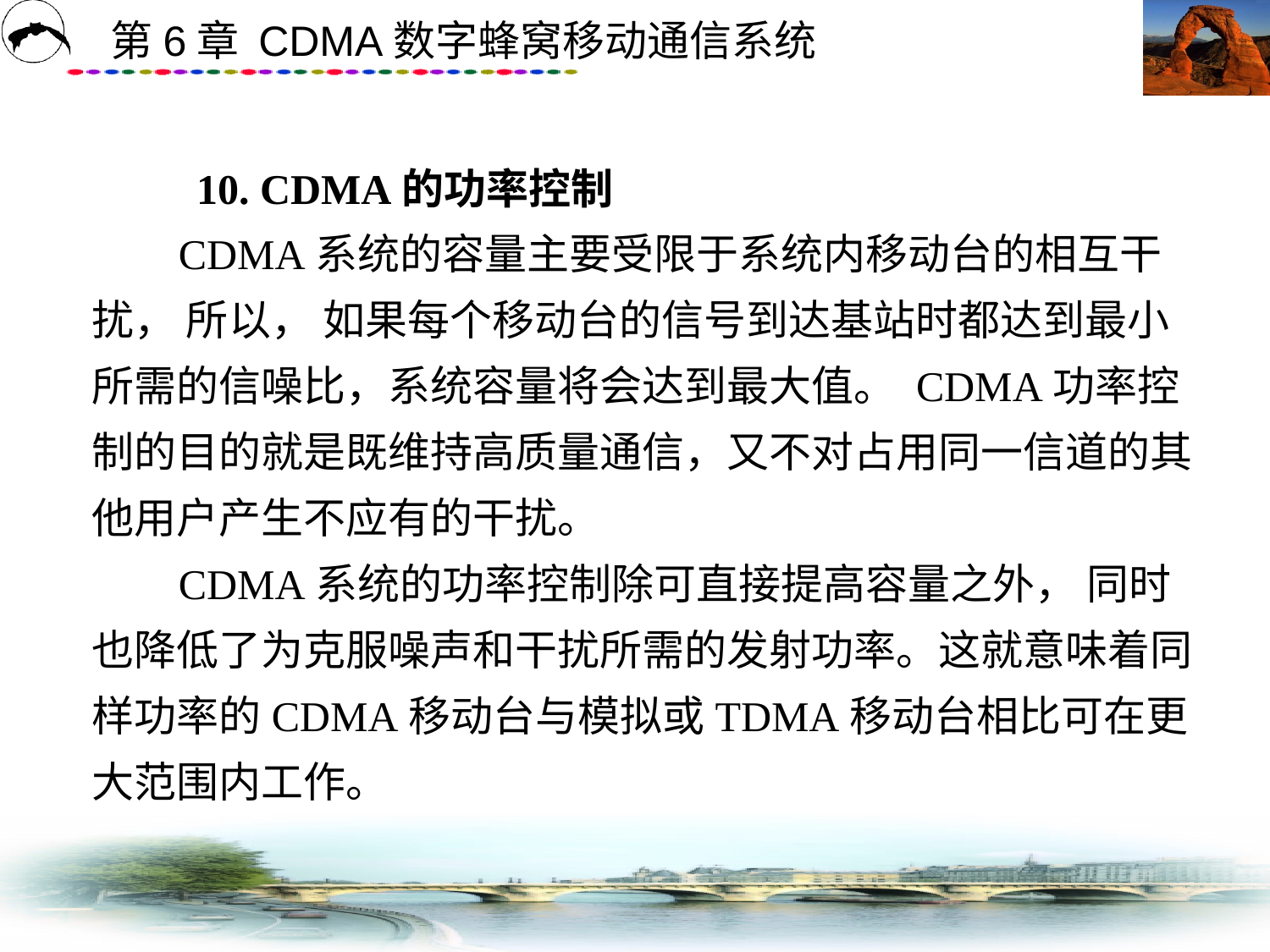

# 10. CDMA的功率控制 CDMA系统的容量主要受限于系统内移动台的相互干扰， 所以， 如果每个移动台的信号到达基站时都达到最小所需的信噪比，系统容量将会达到最大值。 CDMA功率控制的目的就是既维持高质量通信，又不对占用同一信道的其他用户产生不应有的干扰。 CDMA系统的功率控制除可直接提高容量之外， 同时也降低了为克服噪声和干扰所需的发射功率。这就意味着同样功率的CDMA移动台与模拟或TDMA移动台相比可在更大范围内工作。